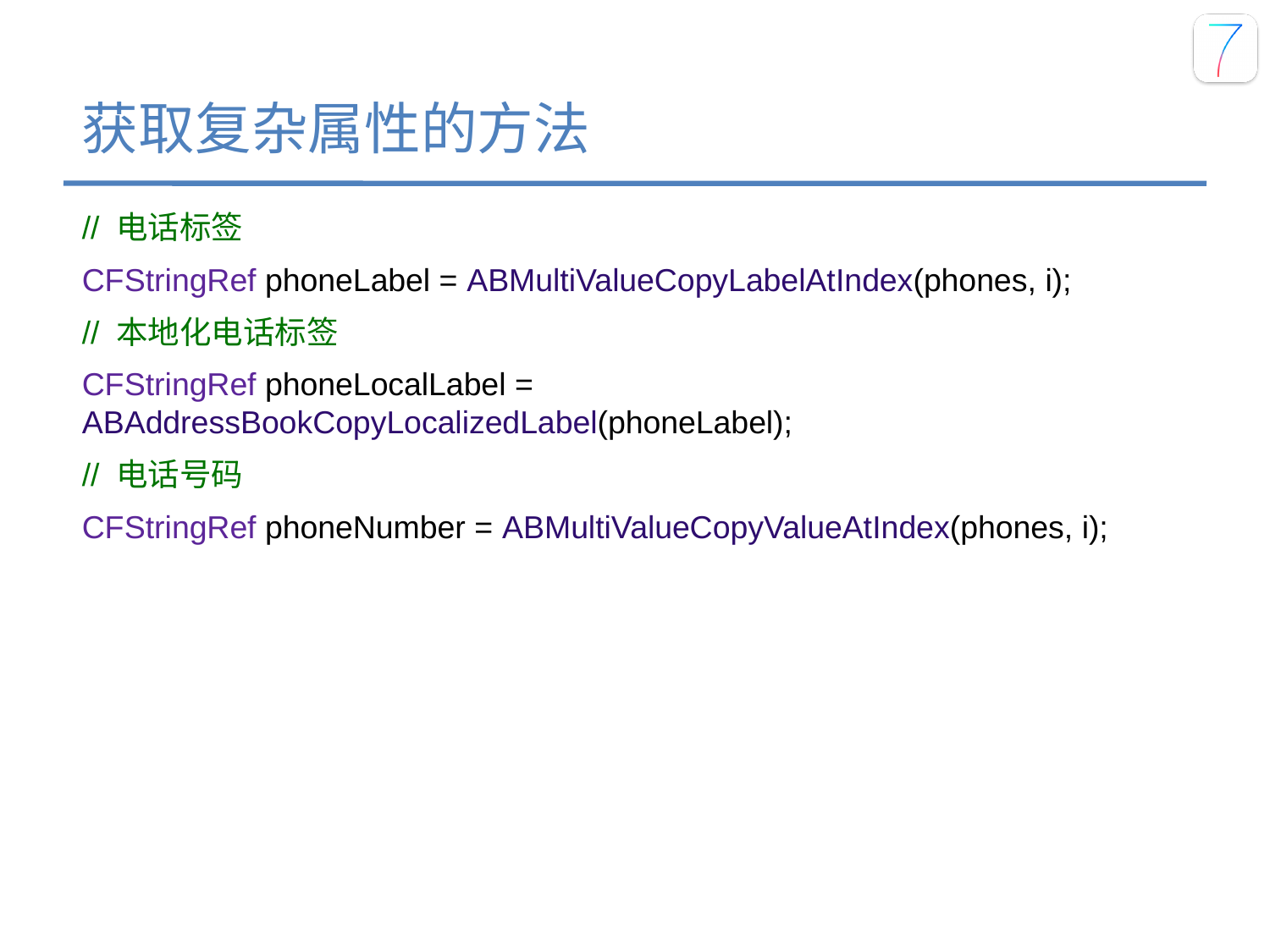

# 获取复杂属性的方法
// 电话标签
CFStringRef phoneLabel = ABMultiValueCopyLabelAtIndex(phones, i);
// 本地化电话标签
CFStringRef phoneLocalLabel = ABAddressBookCopyLocalizedLabel(phoneLabel);
// 电话号码
CFStringRef phoneNumber = ABMultiValueCopyValueAtIndex(phones, i);